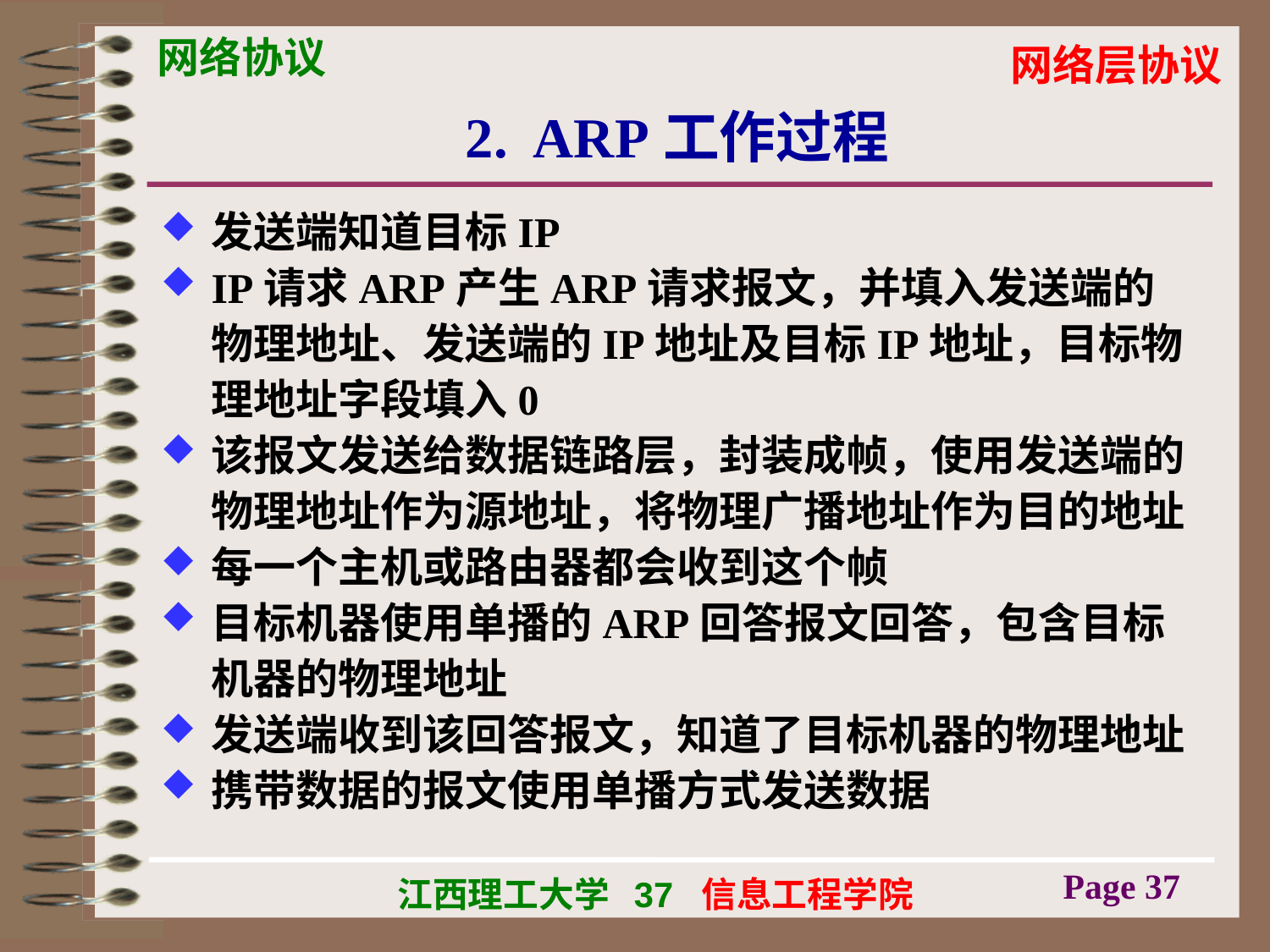

# 2.  ARP工作过程
发送端知道目标IP
IP请求ARP产生ARP请求报文，并填入发送端的物理地址、发送端的IP地址及目标IP地址，目标物理地址字段填入0
该报文发送给数据链路层，封装成帧，使用发送端的物理地址作为源地址，将物理广播地址作为目的地址
每一个主机或路由器都会收到这个帧
目标机器使用单播的ARP回答报文回答，包含目标机器的物理地址
发送端收到该回答报文，知道了目标机器的物理地址
携带数据的报文使用单播方式发送数据

Page 37